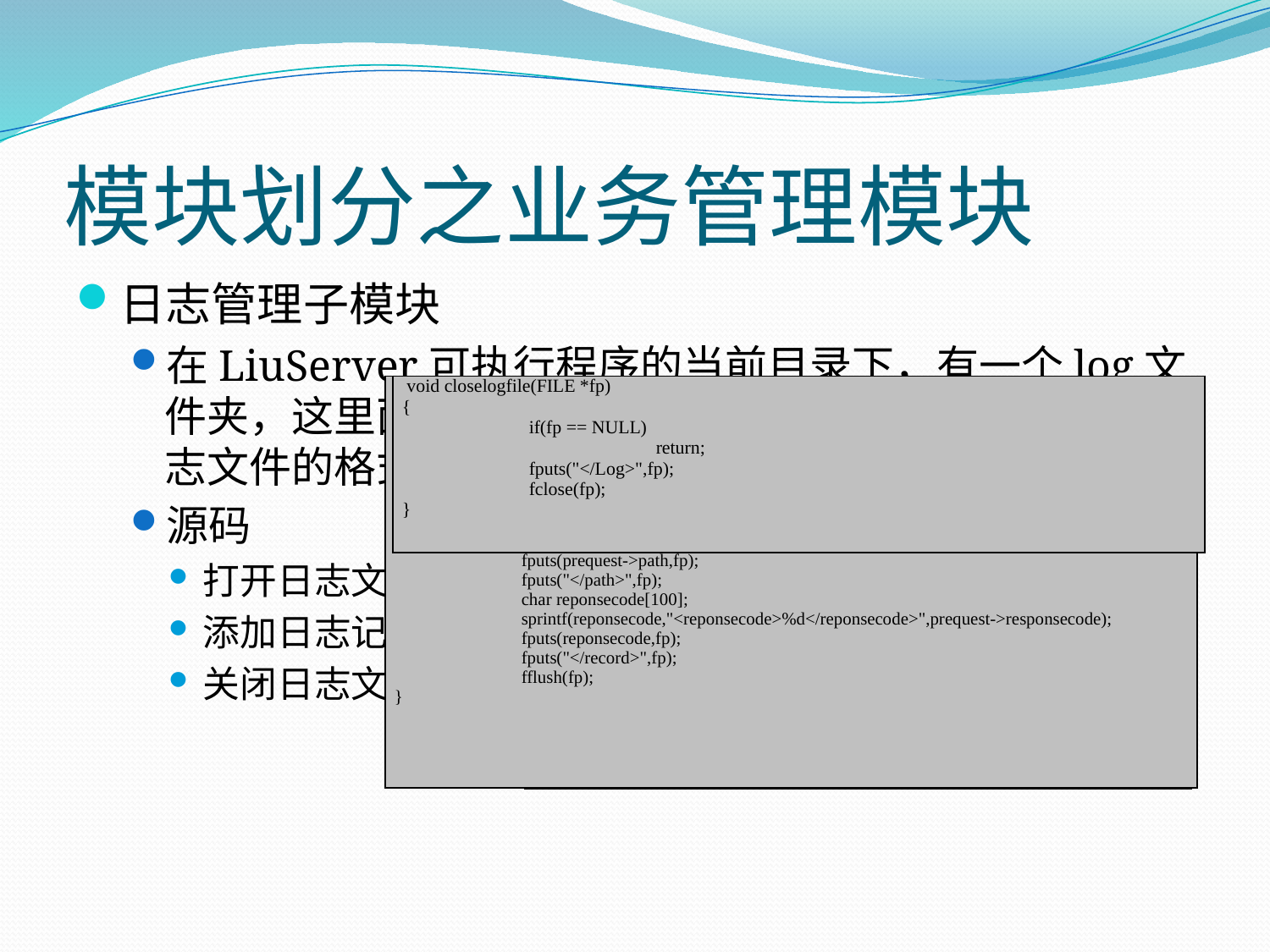

# 模块划分之业务管理模块
日志管理子模块
在LiuServer可执行程序的当前目录下，有一个log文件夹，这里面存储所有LiuServer的运行日志，其中日志文件的格式采用XML的形式表示
源码
打开日志文件
添加日志记录
关闭日志文件

| void insertlognode(FILE \*fp,struct HttpRequest \*prequest) { if(fp == NULL) return; fputs("<record>",fp); fputs("<method>",fp); fputs(prequest->method,fp); fputs("</method>",fp); fputs("<path>",fp); fputs(prequest->path,fp); fputs("</path>",fp); char reponsecode[100]; sprintf(reponsecode,"<reponsecode>%d</reponsecode>",prequest->responsecode); fputs(reponsecode,fp); fputs("</record>",fp); fflush(fp); } |
| --- |
| void closelogfile(FILE \*fp) { if(fp == NULL) return; fputs("</Log>",fp); fclose(fp); } |
| --- |
| FILE\* openlogfile(FILE \*fp) { char filename[200]; sprintf(filename,"./log/%s.xml",getcurrenttime()); fp = fopen(filename,"ab+"); if(fp == NULL) { printf("can't open this file[%s]\n",filename); return NULL; } fputs("<?xml version=\"1.0\" encoding=\"GB2312\"?>",fp); fputs("<Log>",fp); fflush(fp); return fp; } |
| --- |
| <Log> <record> <method>GET</method> <path>./web/index.htm</path> <reponsecode>200</reponsecode </record> </Log> |
| --- |